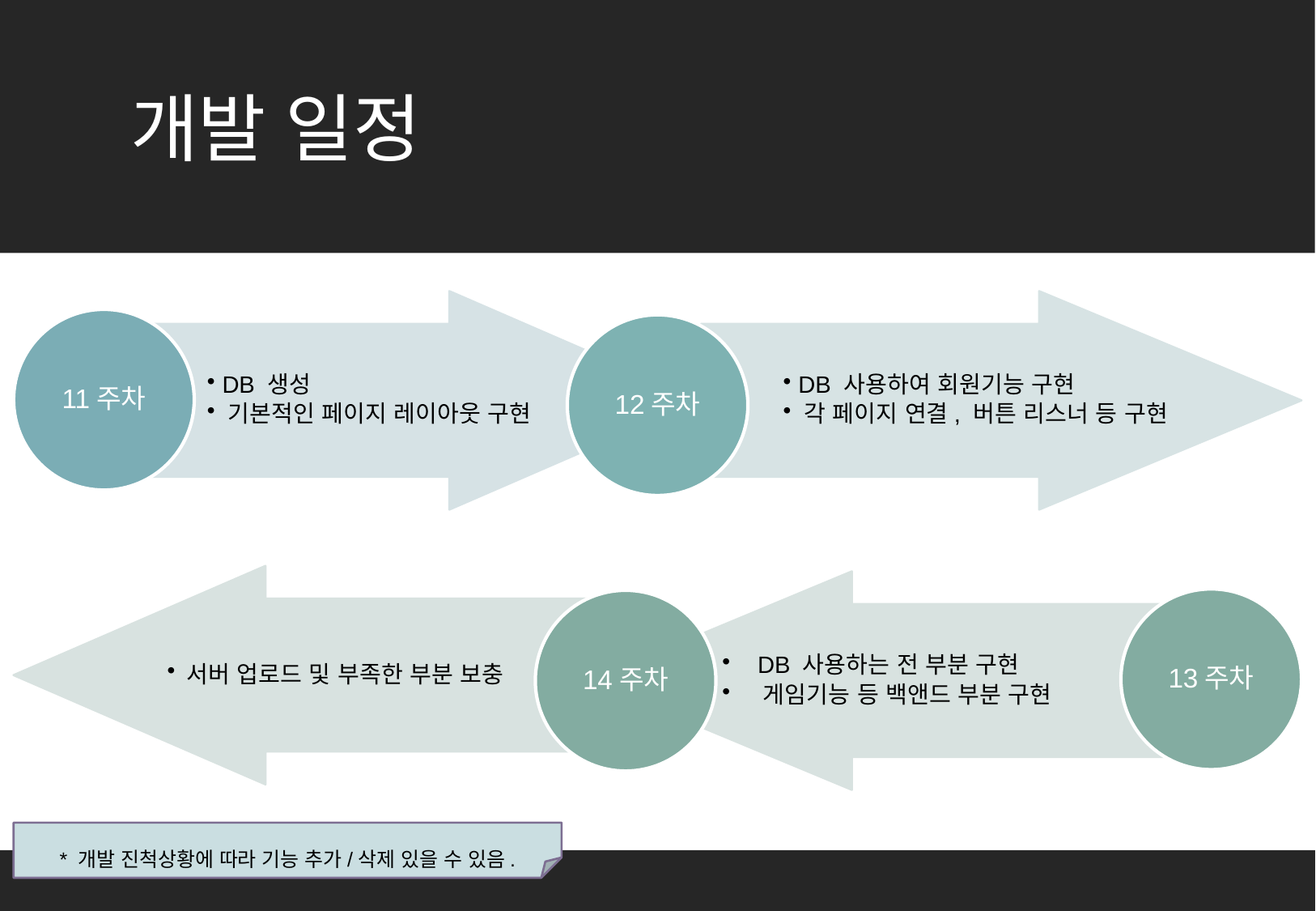

개발 일정
 DB 생성
 기본적인 페이지 레이아웃 구현
 DB 사용하여 회원기능 구현
 각 페이지 연결, 버튼 리스너 등 구현
11주차
12주차
 서버 업로드 및 부족한 부분 보충
 DB 사용하는 전 부분 구현
 게임기능 등 백앤드 부분 구현
13주차
14주차
* 개발 진척상황에 따라 기능 추가/삭제 있을 수 있음.